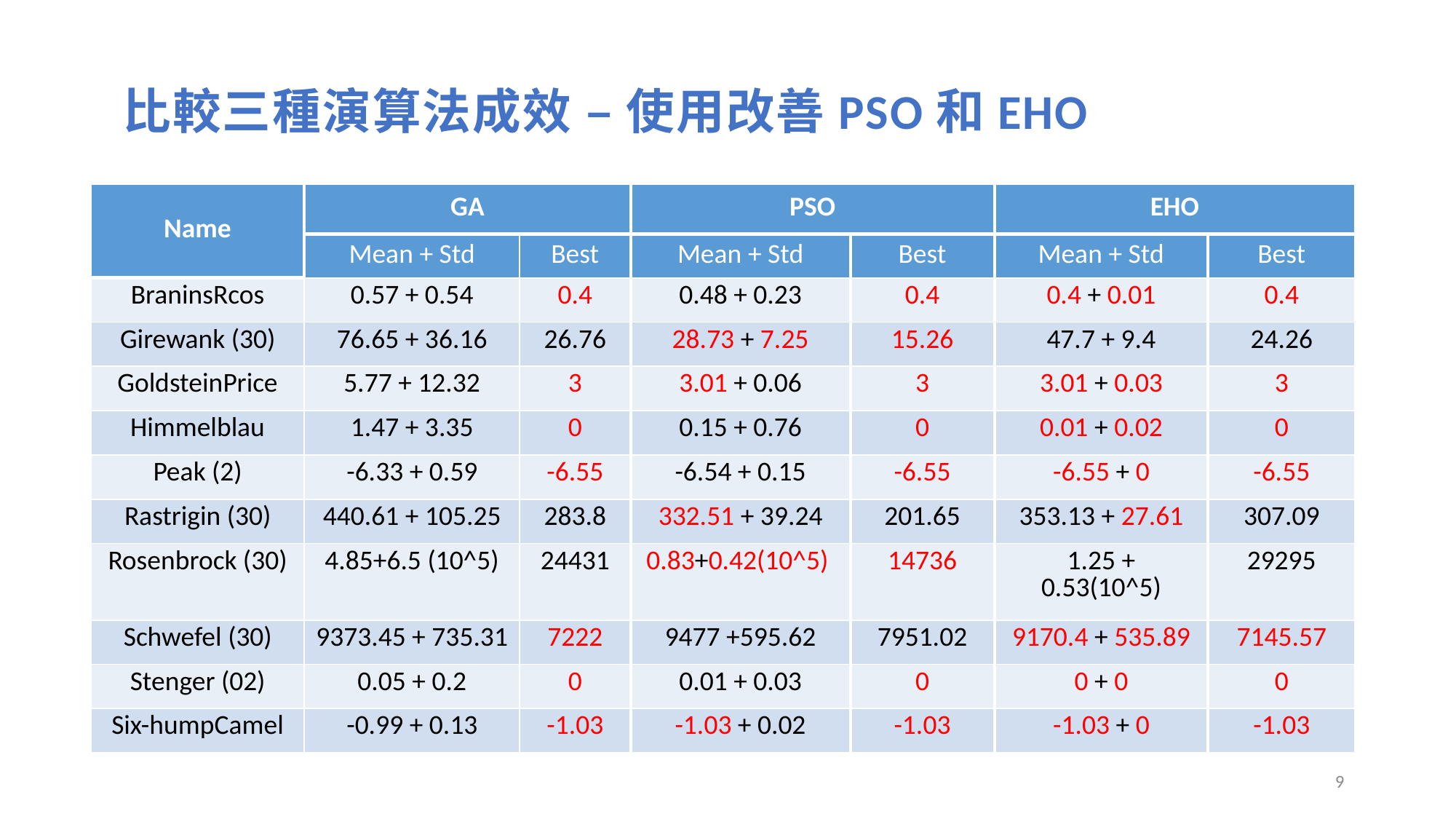

比較三種演算法成效 – 使用改善PSO和EHO
| Name | GA |  | PSO |  | EHO |  |
| --- | --- | --- | --- | --- | --- | --- |
|  | Mean + Std | Best | Mean + Std | Best | Mean + Std | Best |
| BraninsRcos | 0.57 + 0.54 | 0.4 | 0.48 + 0.23 | 0.4 | 0.4 + 0.01 | 0.4 |
| Girewank (30) | 76.65 + 36.16 | 26.76 | 28.73 + 7.25 | 15.26 | 47.7 + 9.4 | 24.26 |
| GoldsteinPrice | 5.77 + 12.32 | 3 | 3.01 + 0.06 | 3 | 3.01 + 0.03 | 3 |
| Himmelblau | 1.47 + 3.35 | 0 | 0.15 + 0.76 | 0 | 0.01 + 0.02 | 0 |
| Peak (2) | -6.33 + 0.59 | -6.55 | -6.54 + 0.15 | -6.55 | -6.55 + 0 | -6.55 |
| Rastrigin (30) | 440.61 + 105.25 | 283.8 | 332.51 + 39.24 | 201.65 | 353.13 + 27.61 | 307.09 |
| Rosenbrock (30) | 4.85+6.5 (10^5) | 24431 | 0.83+0.42(10^5) | 14736 | 1.25 + 0.53(10^5) | 29295 |
| Schwefel (30) | 9373.45 + 735.31 | 7222 | 9477 +595.62 | 7951.02 | 9170.4 + 535.89 | 7145.57 |
| Stenger (02) | 0.05 + 0.2 | 0 | 0.01 + 0.03 | 0 | 0 + 0 | 0 |
| Six-humpCamel | -0.99 + 0.13 | -1.03 | -1.03 + 0.02 | -1.03 | -1.03 + 0 | -1.03 |
9